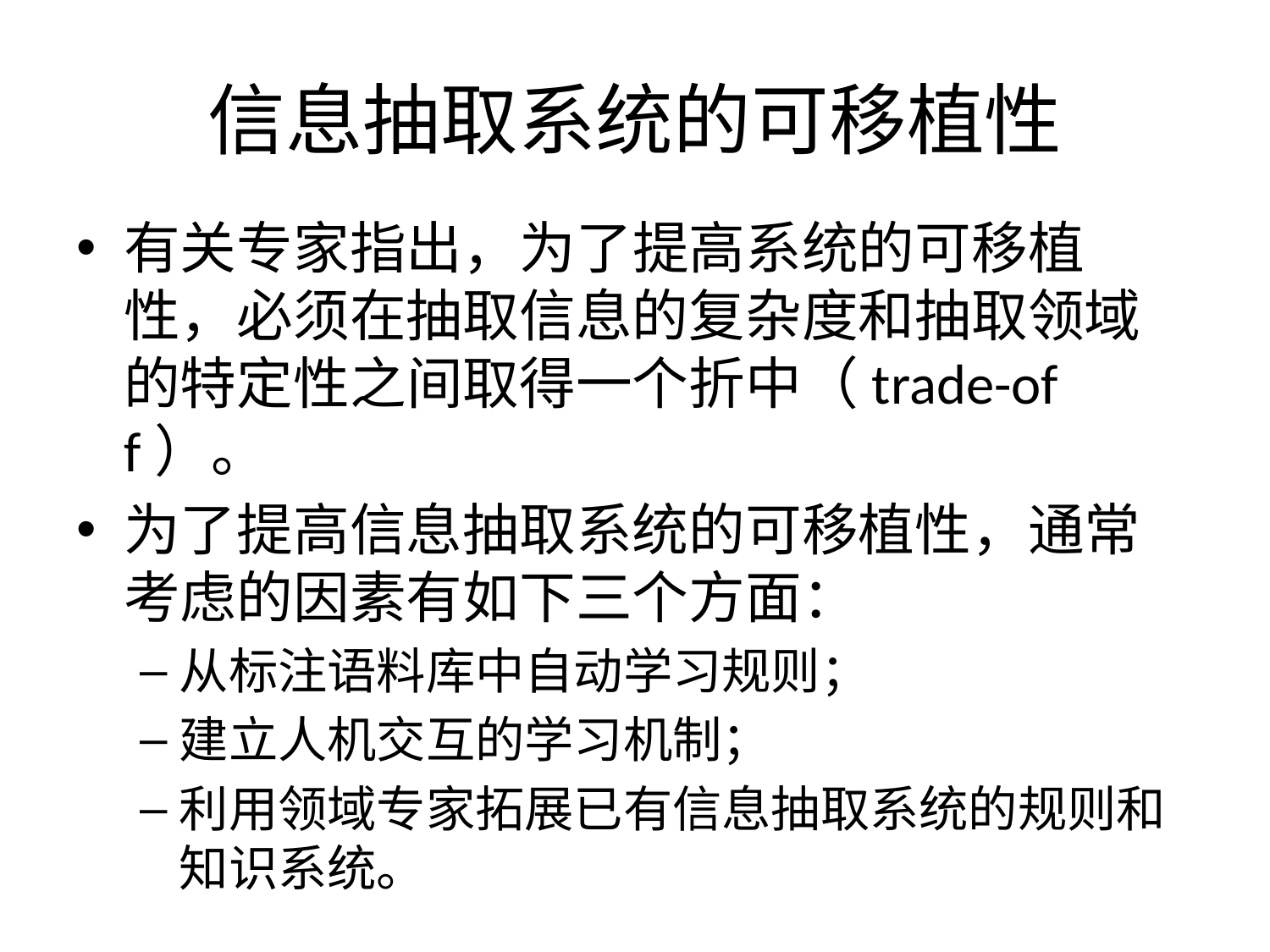

# 信息抽取系统的可移植性
有关专家指出，为了提高系统的可移植性，必须在抽取信息的复杂度和抽取领域的特定性之间取得一个折中（trade-off）。
为了提高信息抽取系统的可移植性，通常考虑的因素有如下三个方面：
从标注语料库中自动学习规则；
建立人机交互的学习机制；
利用领域专家拓展已有信息抽取系统的规则和知识系统。